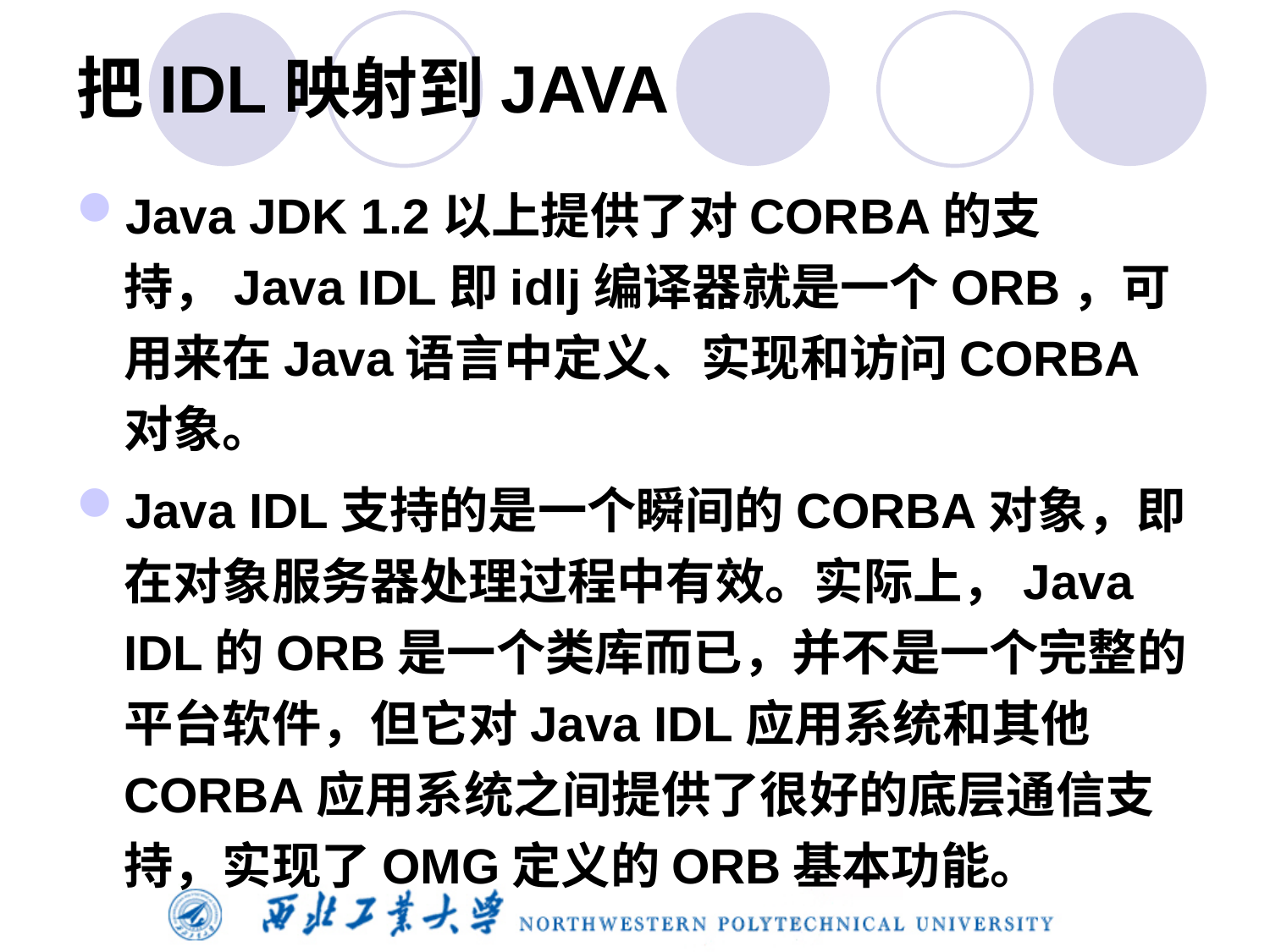

# 把IDL映射到JAVA
Java JDK 1.2以上提供了对CORBA的支持，Java IDL即idlj编译器就是一个ORB，可用来在Java语言中定义、实现和访问CORBA对象。
Java IDL支持的是一个瞬间的CORBA对象，即在对象服务器处理过程中有效。实际上，Java IDL的ORB是一个类库而已，并不是一个完整的平台软件，但它对Java IDL应用系统和其他CORBA应用系统之间提供了很好的底层通信支持，实现了OMG定义的ORB基本功能。